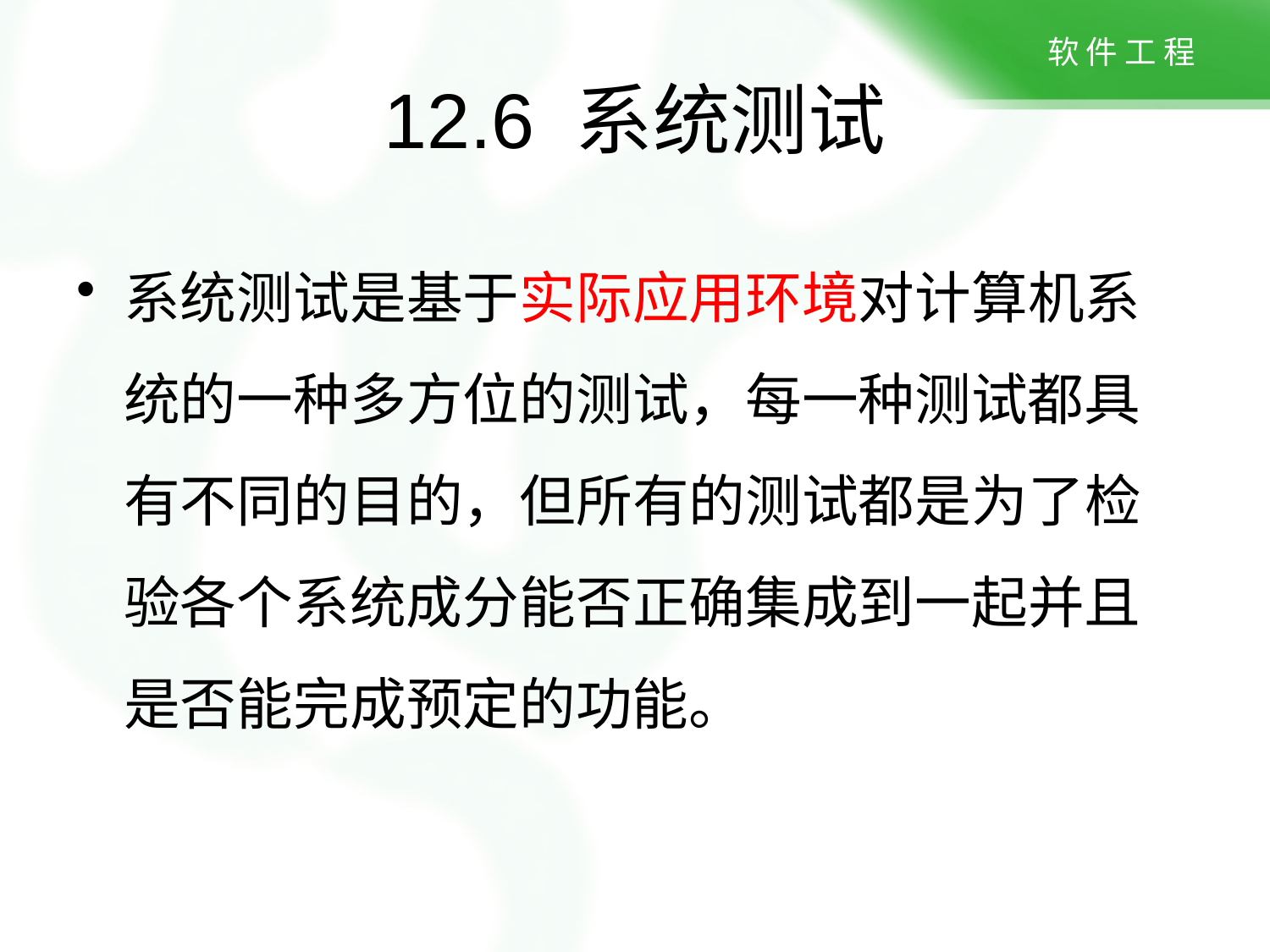

# 12.6 系统测试
系统测试是基于实际应用环境对计算机系统的一种多方位的测试，每一种测试都具有不同的目的，但所有的测试都是为了检验各个系统成分能否正确集成到一起并且是否能完成预定的功能。